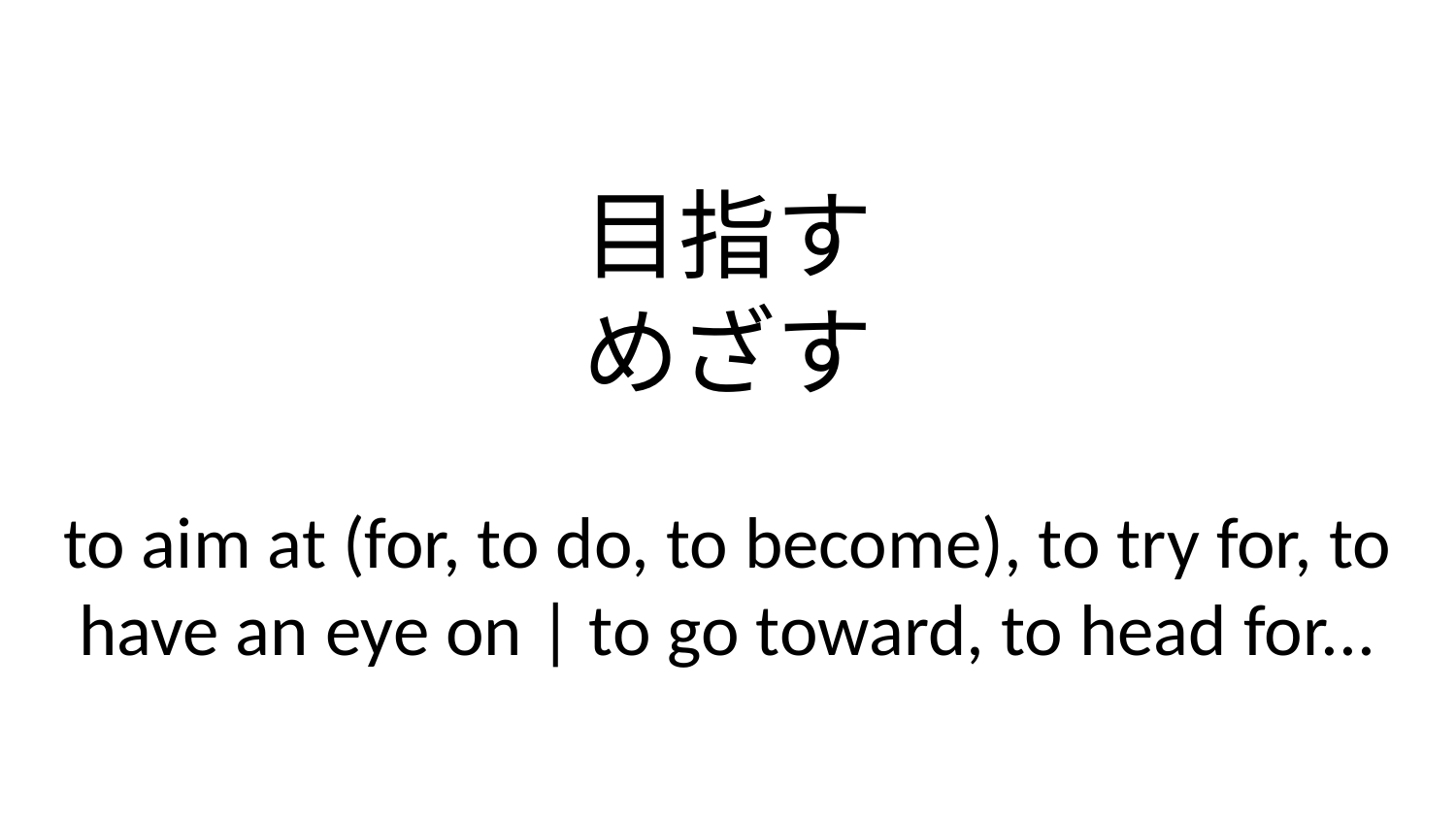

目指す
めざす
to aim at (for, to do, to become), to try for, to have an eye on | to go toward, to head for...
541-555